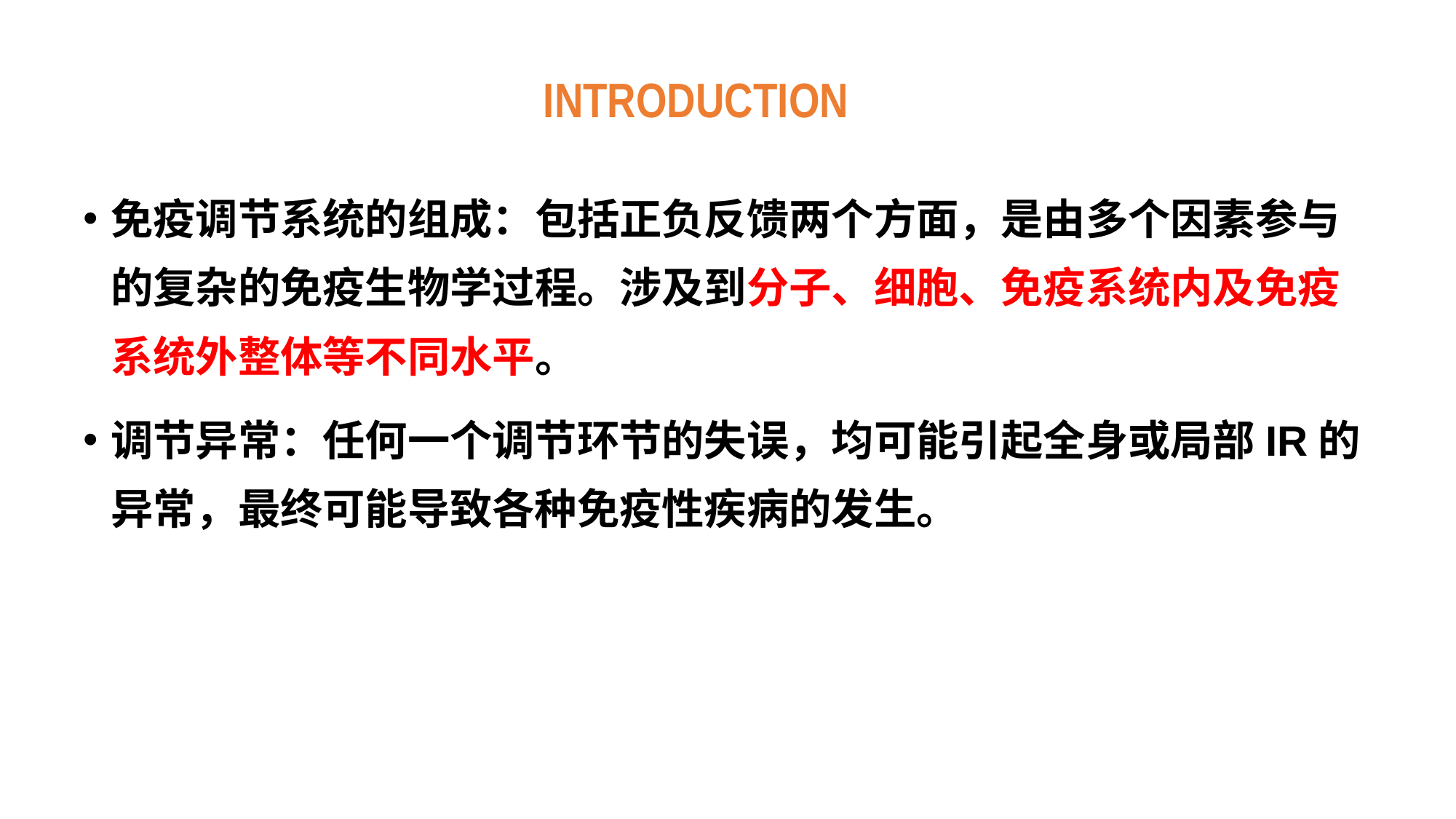

# INTRODUCTION
免疫调节系统的组成：包括正负反馈两个方面，是由多个因素参与的复杂的免疫生物学过程。涉及到分子、细胞、免疫系统内及免疫系统外整体等不同水平。
调节异常：任何一个调节环节的失误，均可能引起全身或局部IR的异常，最终可能导致各种免疫性疾病的发生。